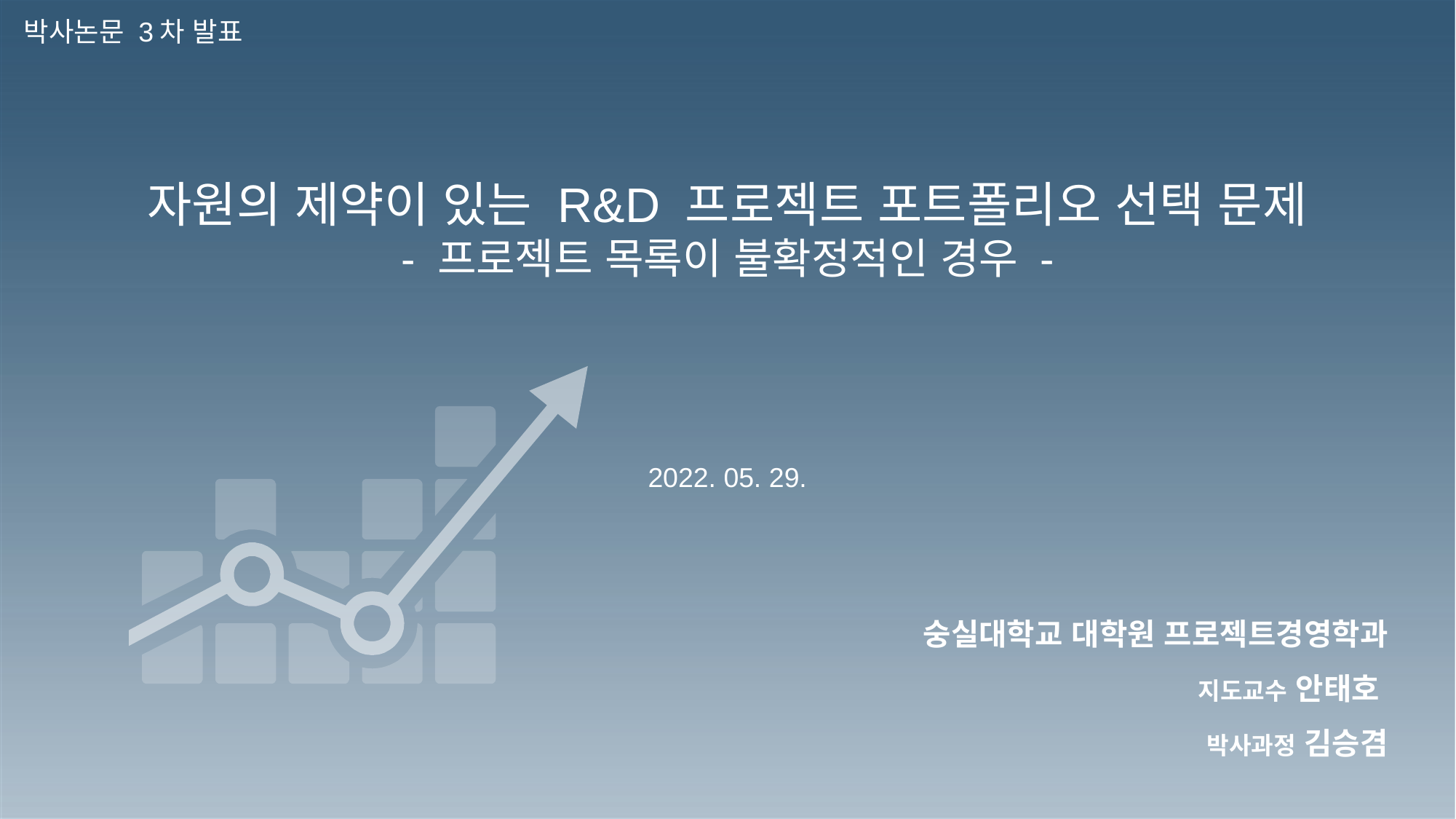

박사논문 3차 발표
자원의 제약이 있는 R&D 프로젝트 포트폴리오 선택 문제
- 프로젝트 목록이 불확정적인 경우 -

2022. 05. 29.
숭실대학교 대학원 프로젝트경영학과
지도교수 안태호
박사과정 김승겸